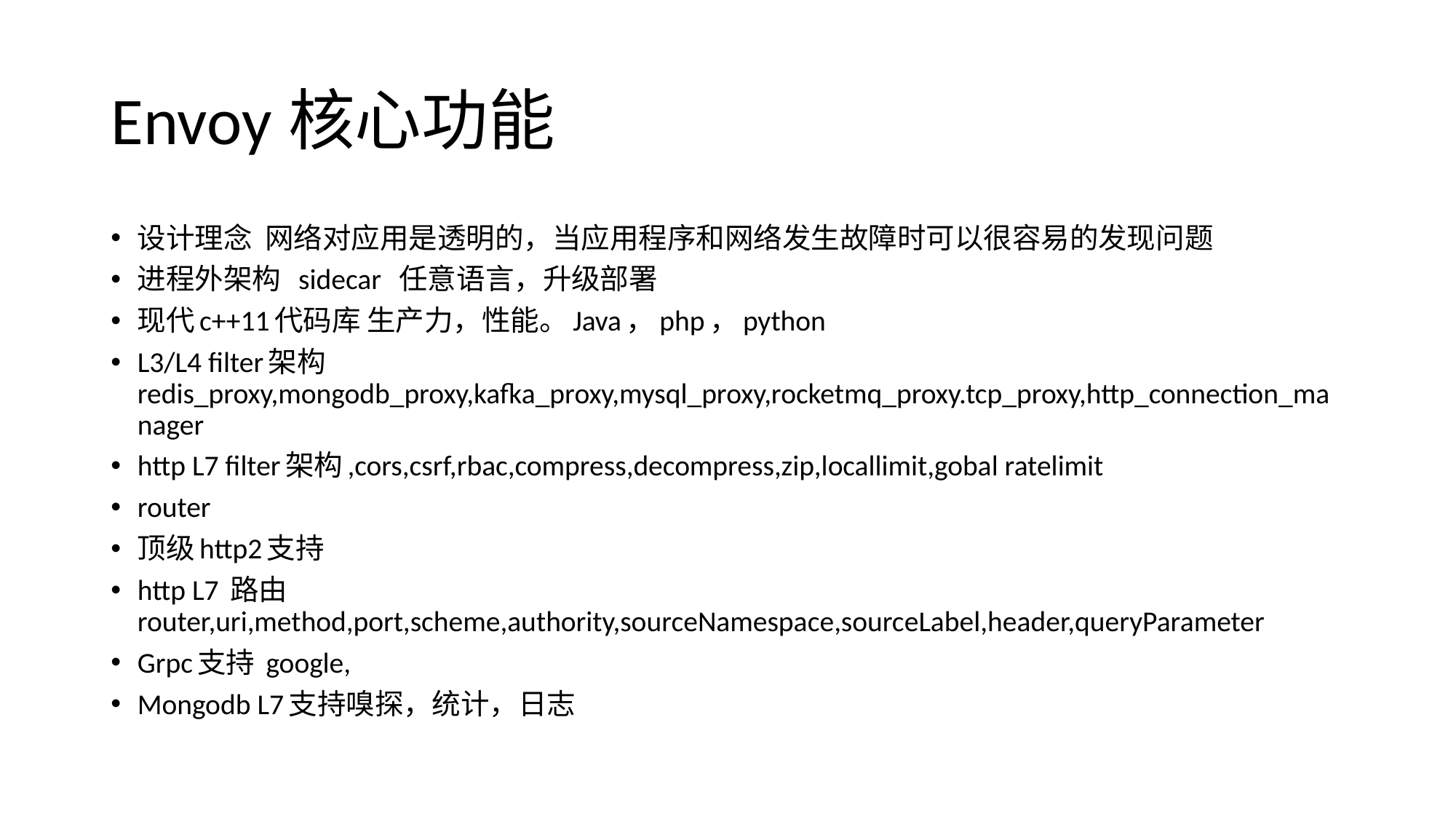

# Envoy核心功能
设计理念  网络对应用是透明的，当应用程序和网络发生故障时可以很容易的发现问题
进程外架构  sidecar  任意语言，升级部署
现代c++11代码库 生产力，性能。Java，php，python
L3/L4 filter架构  redis_proxy,mongodb_proxy,kafka_proxy,mysql_proxy,rocketmq_proxy.tcp_proxy,http_connection_manager
http L7 filter架构,cors,csrf,rbac,compress,decompress,zip,locallimit,gobal ratelimit
router
顶级http2支持
http L7 路由router,uri,method,port,scheme,authority,sourceNamespace,sourceLabel,header,queryParameter
Grpc支持 google,
Mongodb L7支持嗅探，统计，日志